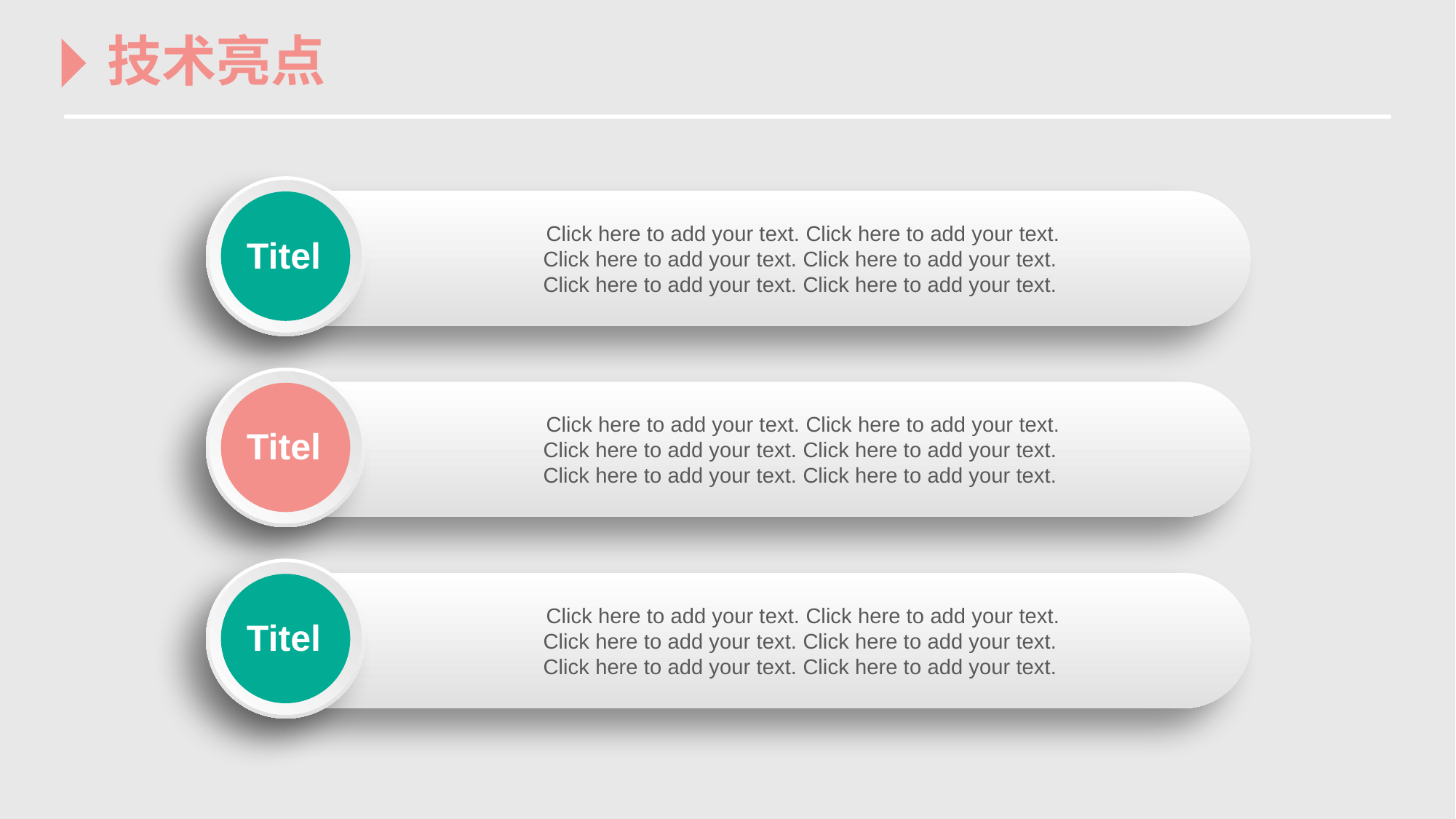

技术亮点

Click here to add your text. Click here to add your text.
Click here to add your text. Click here to add your text.
Click here to add your text. Click here to add your text.
Titel

Click here to add your text. Click here to add your text.
Click here to add your text. Click here to add your text.
Click here to add your text. Click here to add your text.
Titel

Click here to add your text. Click here to add your text.
Click here to add your text. Click here to add your text.
Click here to add your text. Click here to add your text.
Titel